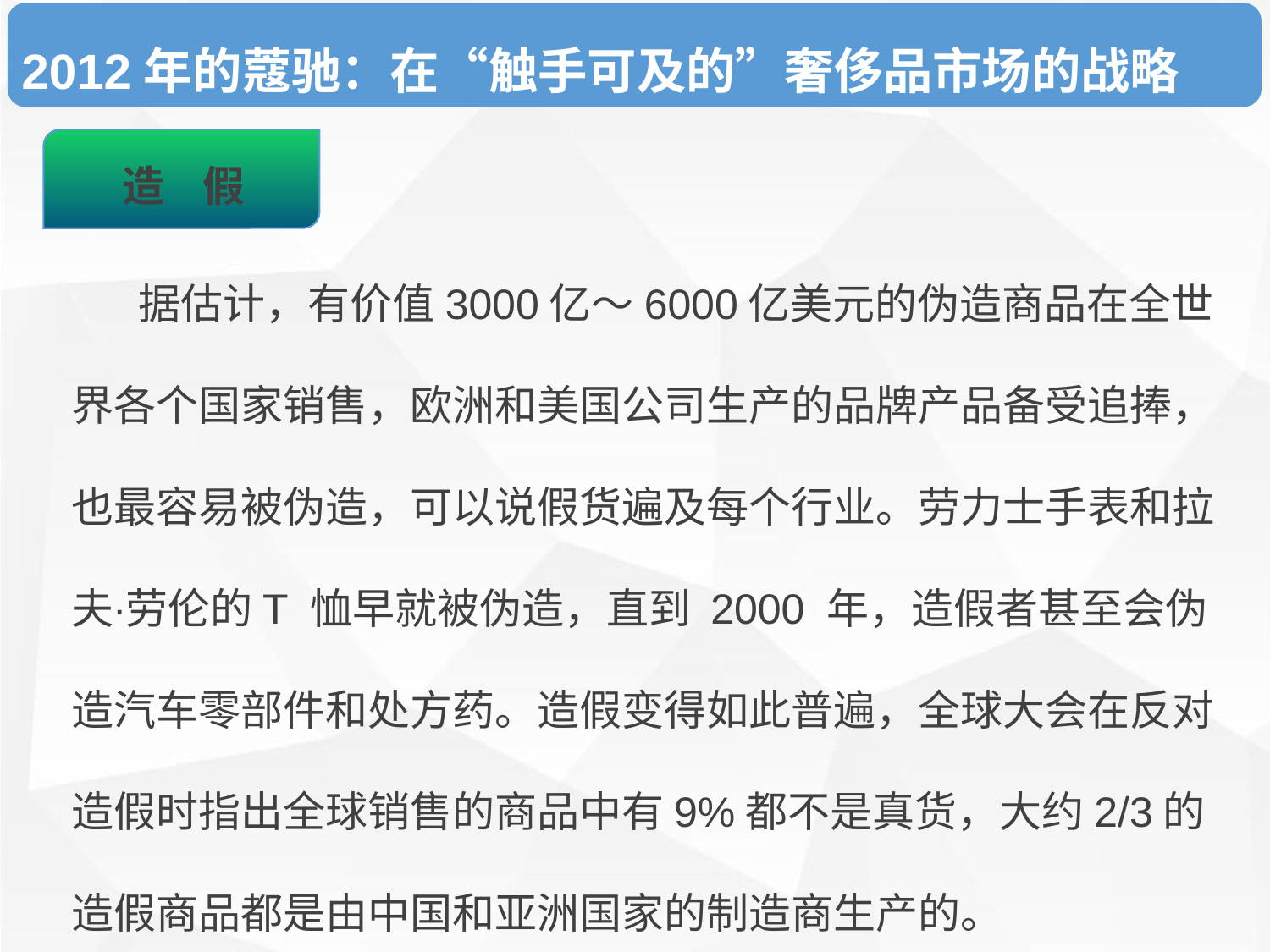

2012年的蔻驰：在“触手可及的”奢侈品市场的战略

造    假
      据估计，有价值3000亿～6000亿美元的伪造商品在全世界各个国家销售，欧洲和美国公司生产的品牌产品备受追捧，也最容易被伪造，可以说假货遍及每个行业。劳力士手表和拉夫∙劳伦的T 恤早就被伪造，直到 2000 年，造假者甚至会伪造汽车零部件和处方药。造假变得如此普遍，全球大会在反对造假时指出全球销售的商品中有9%都不是真货，大约2/3的造假商品都是由中国和亚洲国家的制造商生产的。